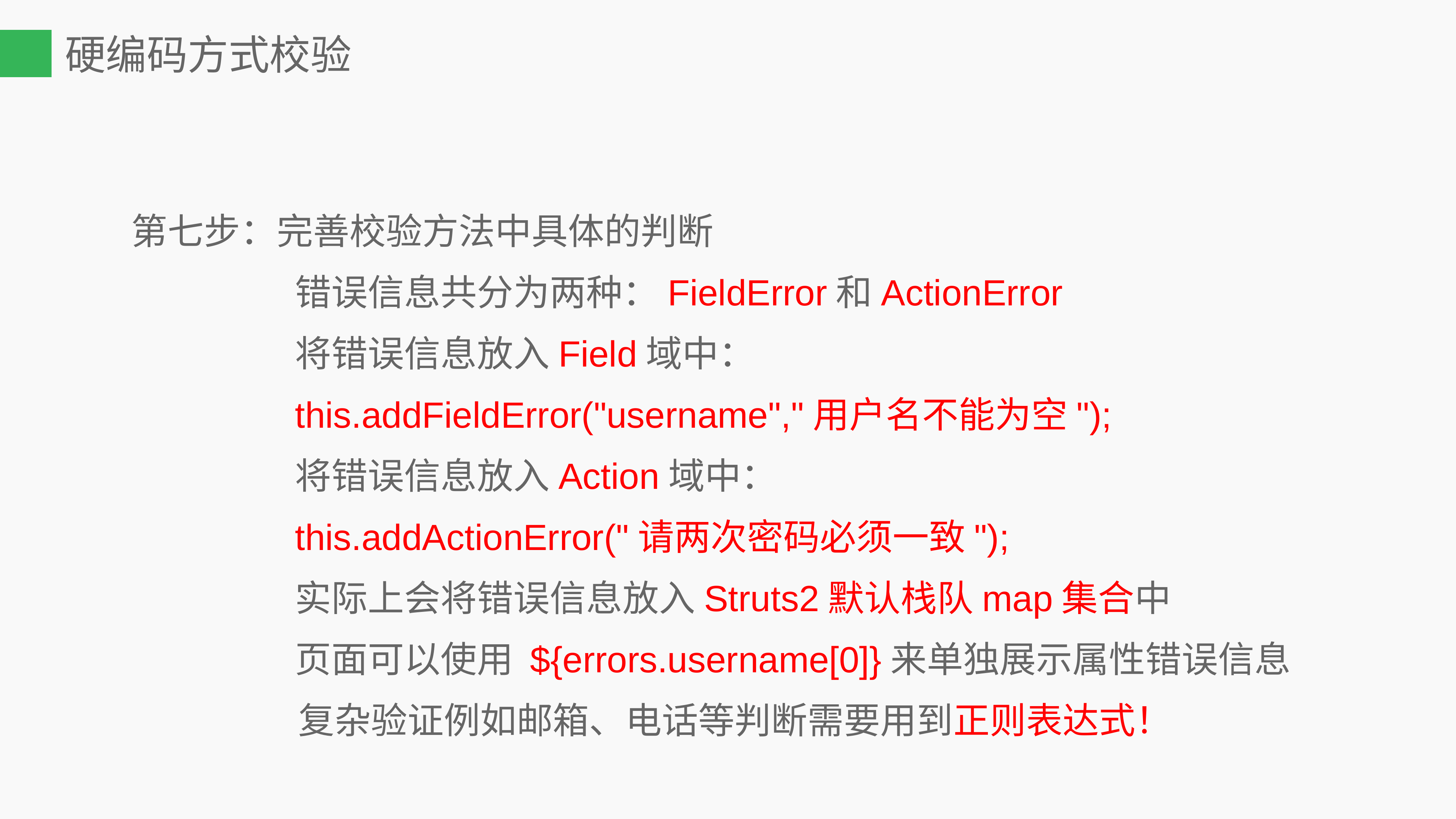

硬编码方式校验

	第七步：完善校验方法中具体的判断
				错误信息共分为两种：FieldError和ActionError
				将错误信息放入Field域中：
				this.addFieldError("username","用户名不能为空");
				将错误信息放入Action域中：
				this.addActionError("请两次密码必须一致");
				实际上会将错误信息放入Struts2默认栈队map集合中
				页面可以使用 ${errors.username[0]}来单独展示属性错误信息
			      复杂验证例如邮箱、电话等判断需要用到正则表达式！